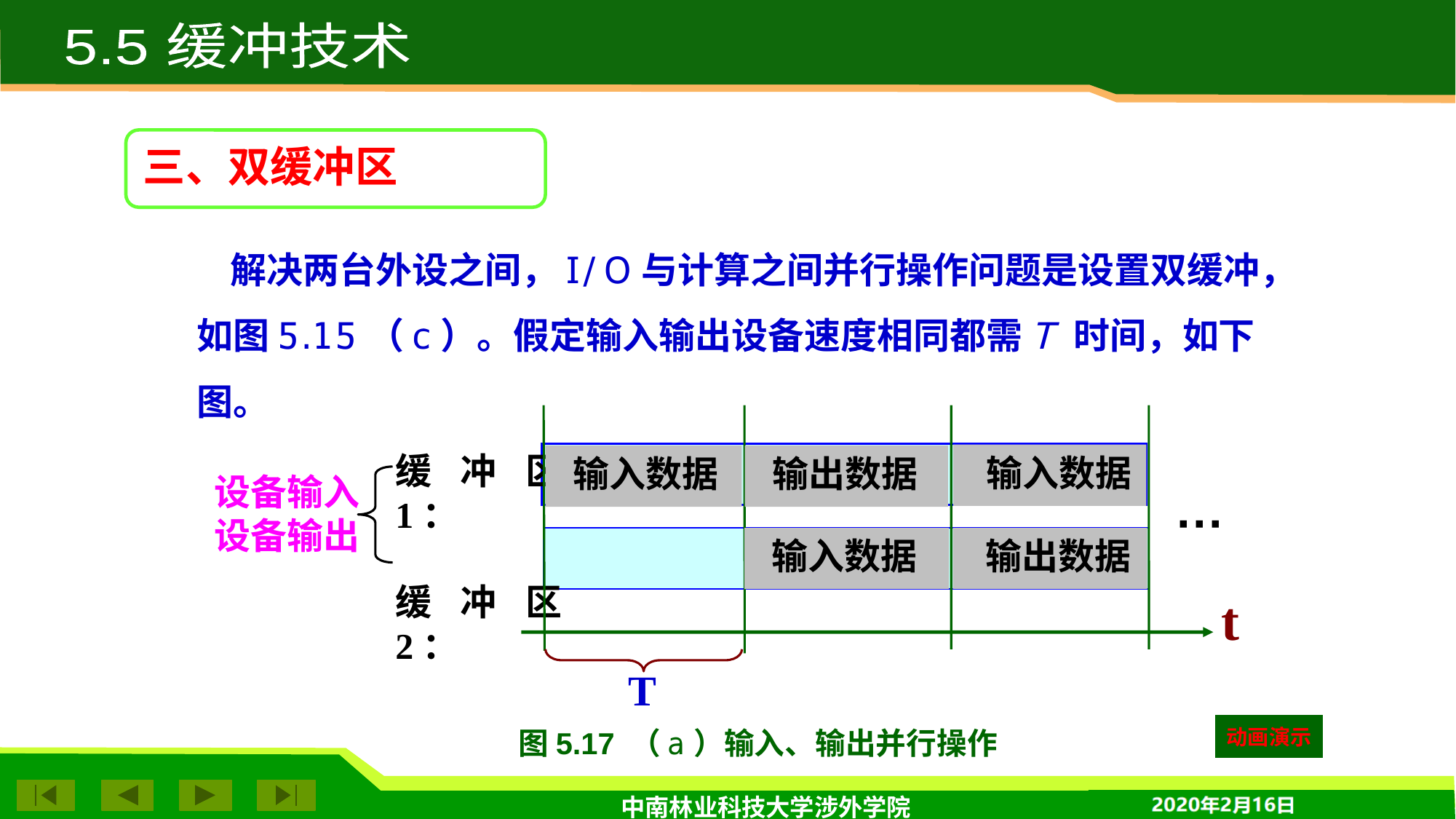

5.5 缓冲技术

三、双缓冲区
   解决两台外设之间，I/O与计算之间并行操作问题是设置双缓冲，如图5.15（c）。假定输入输出设备速度相同都需T 时间，如下图。

缓冲区1：

缓冲区2：

   输入数据

 输入数据

  输出数据

设备输入
设备输出

···

  输入数据

   输出数据

t

T
动画演示
图5.17 （a）输入、输出并行操作